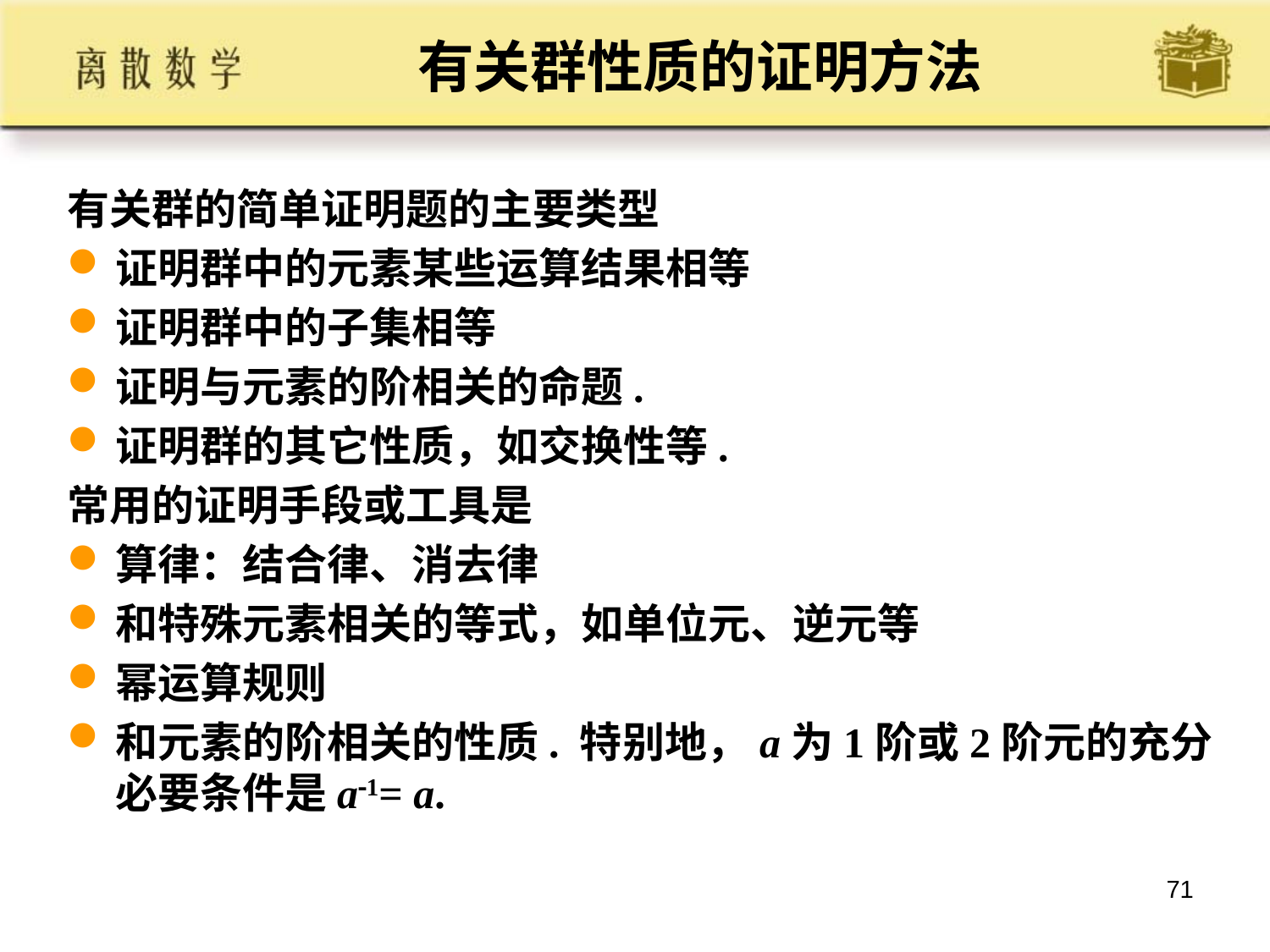

# 有关群性质的证明方法
有关群的简单证明题的主要类型
证明群中的元素某些运算结果相等
证明群中的子集相等
证明与元素的阶相关的命题.
证明群的其它性质，如交换性等.
常用的证明手段或工具是
算律：结合律、消去律
和特殊元素相关的等式，如单位元、逆元等
幂运算规则
和元素的阶相关的性质. 特别地，a为1阶或2阶元的充分必要条件是a−1= a.
71